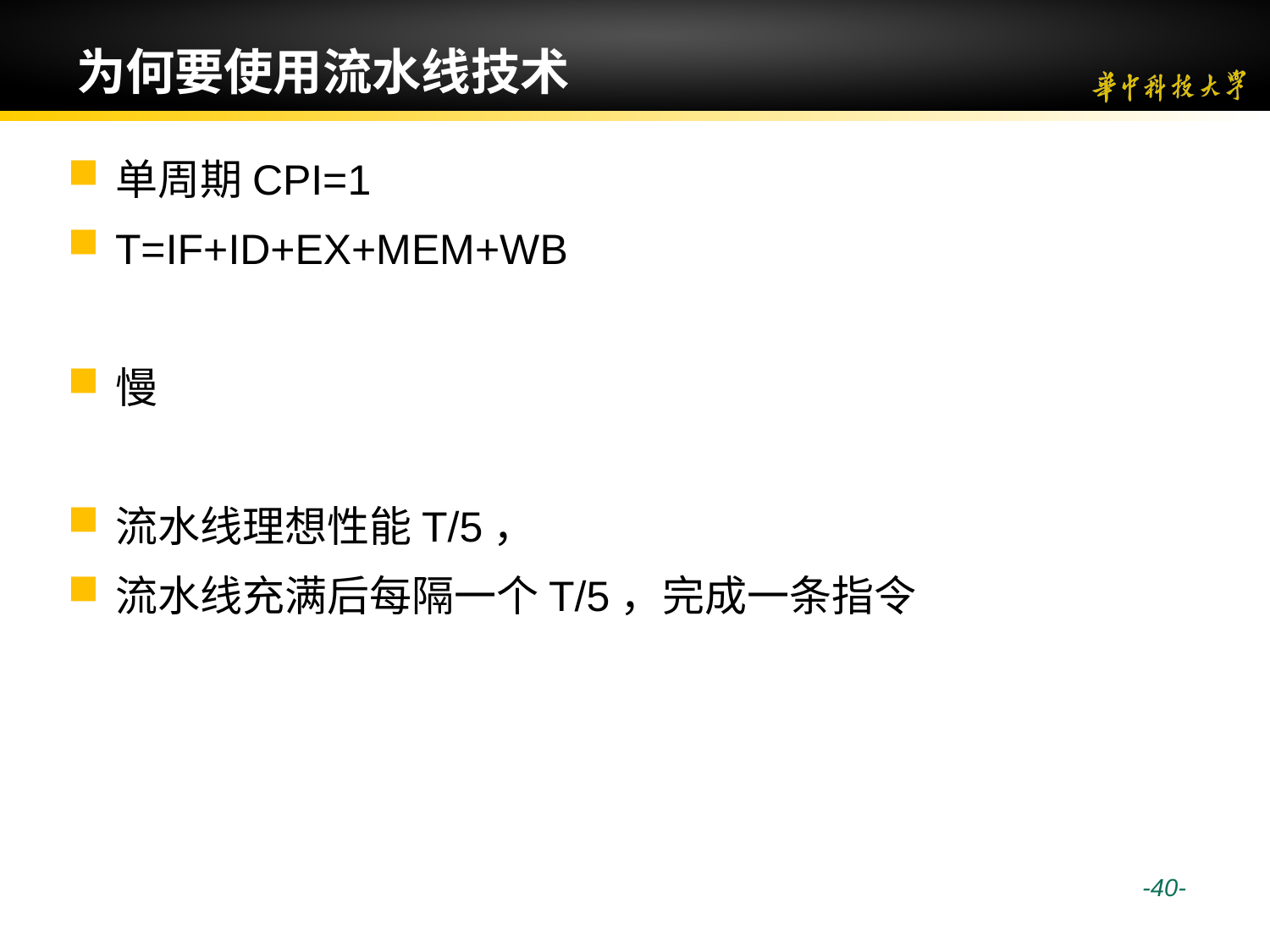

# 为何要使用流水线技术
单周期CPI=1
T=IF+ID+EX+MEM+WB

慢

流水线理想性能T/5，
流水线充满后每隔一个T/5，完成一条指令
 -40-